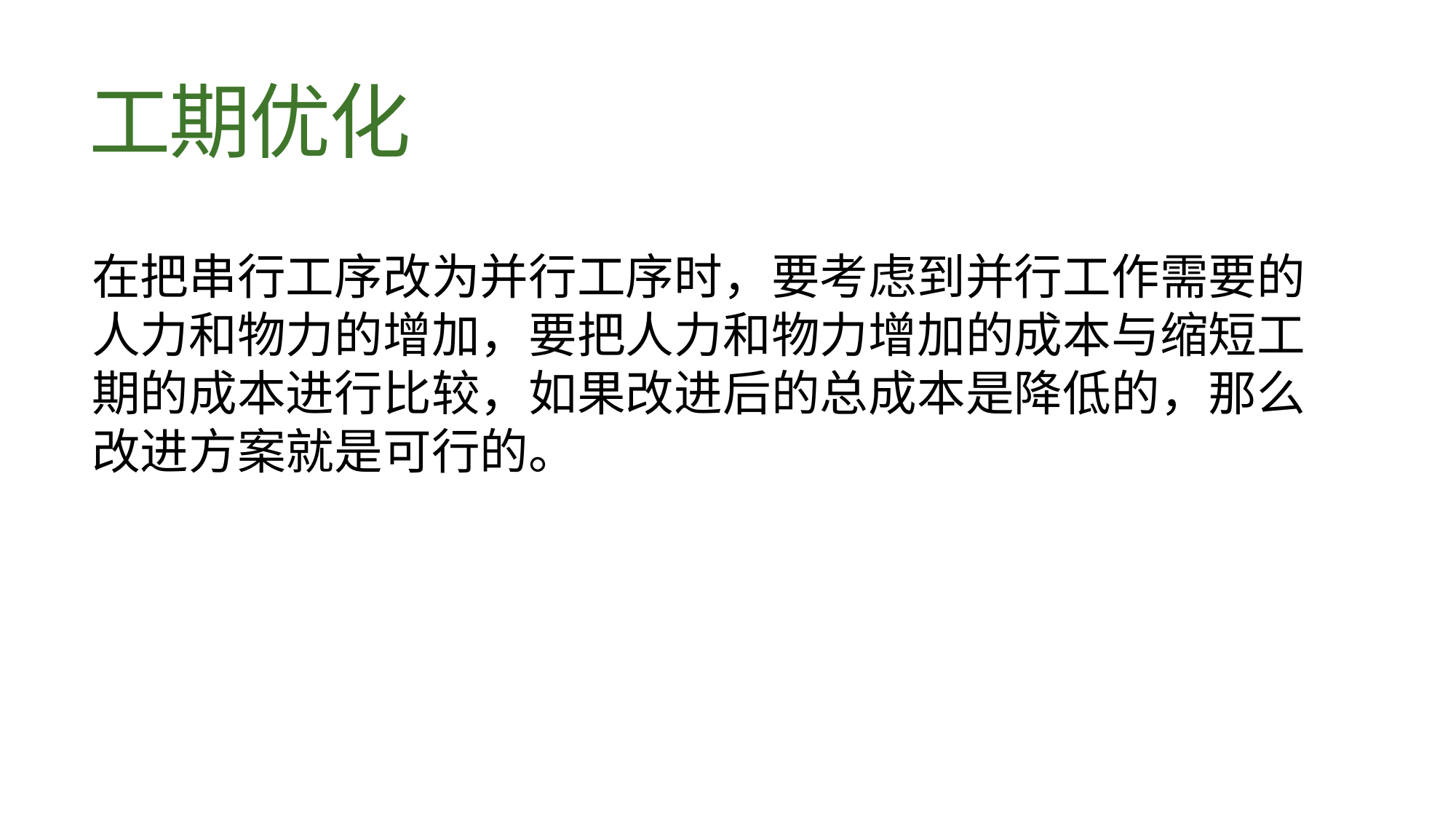

# 工期优化
在把串行工序改为并行工序时，要考虑到并行工作需要的人力和物力的增加，要把人力和物力增加的成本与缩短工期的成本进行比较，如果改进后的总成本是降低的，那么改进方案就是可行的。